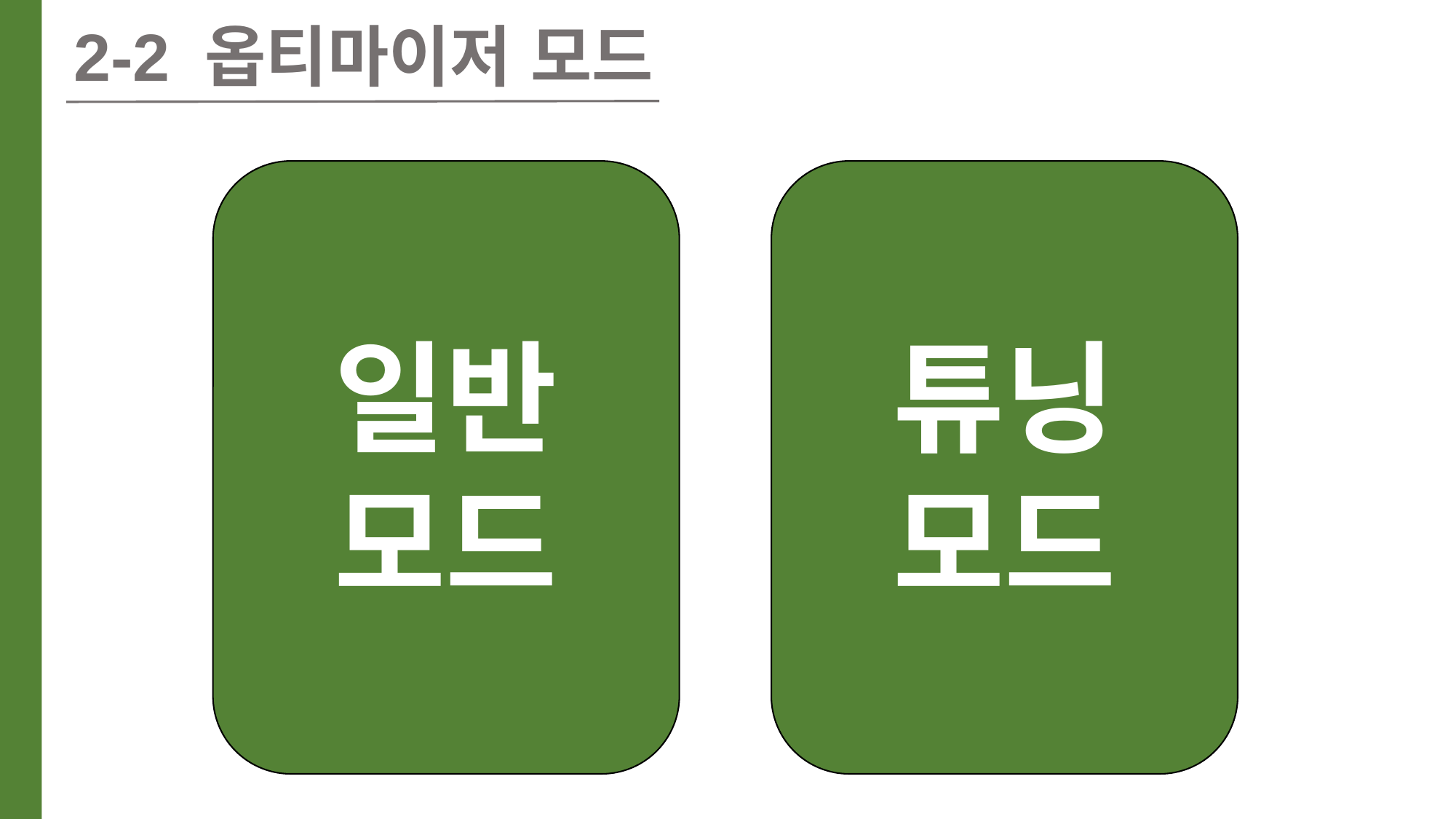

2-2 옵티마이저 모드
튜닝
모드
일반 모드